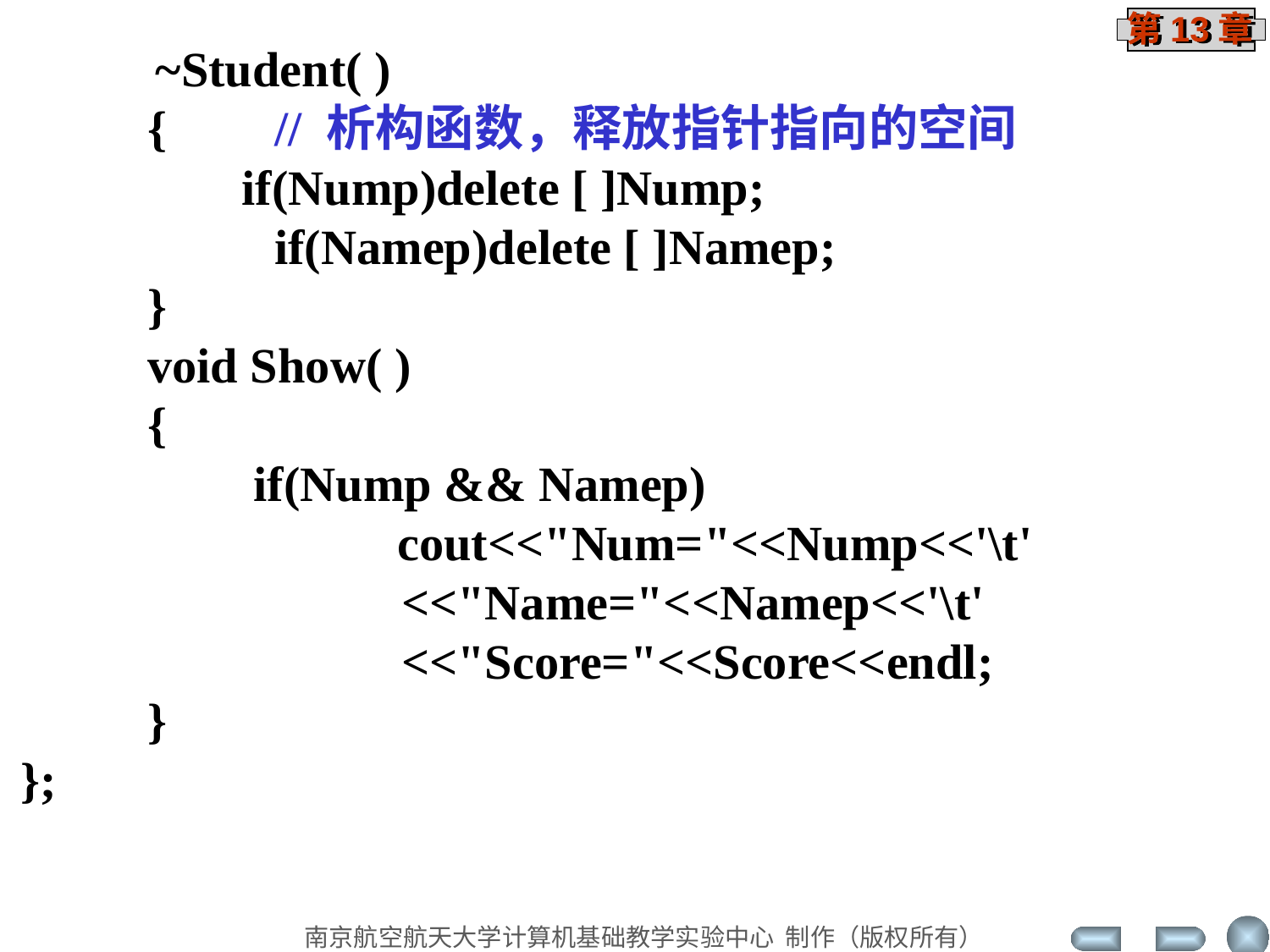

~Student( )
	{	// 析构函数，释放指针指向的空间
                  if(Nump)delete [ ]Nump;
		if(Namep)delete [ ]Namep;
	}
	void Show( )
	{
                   if(Nump && Namep)
		          cout<<"Num="<<Nump<<'\t'
			<<"Name="<<Namep<<'\t'
			<<"Score="<<Score<<endl;
	}
};